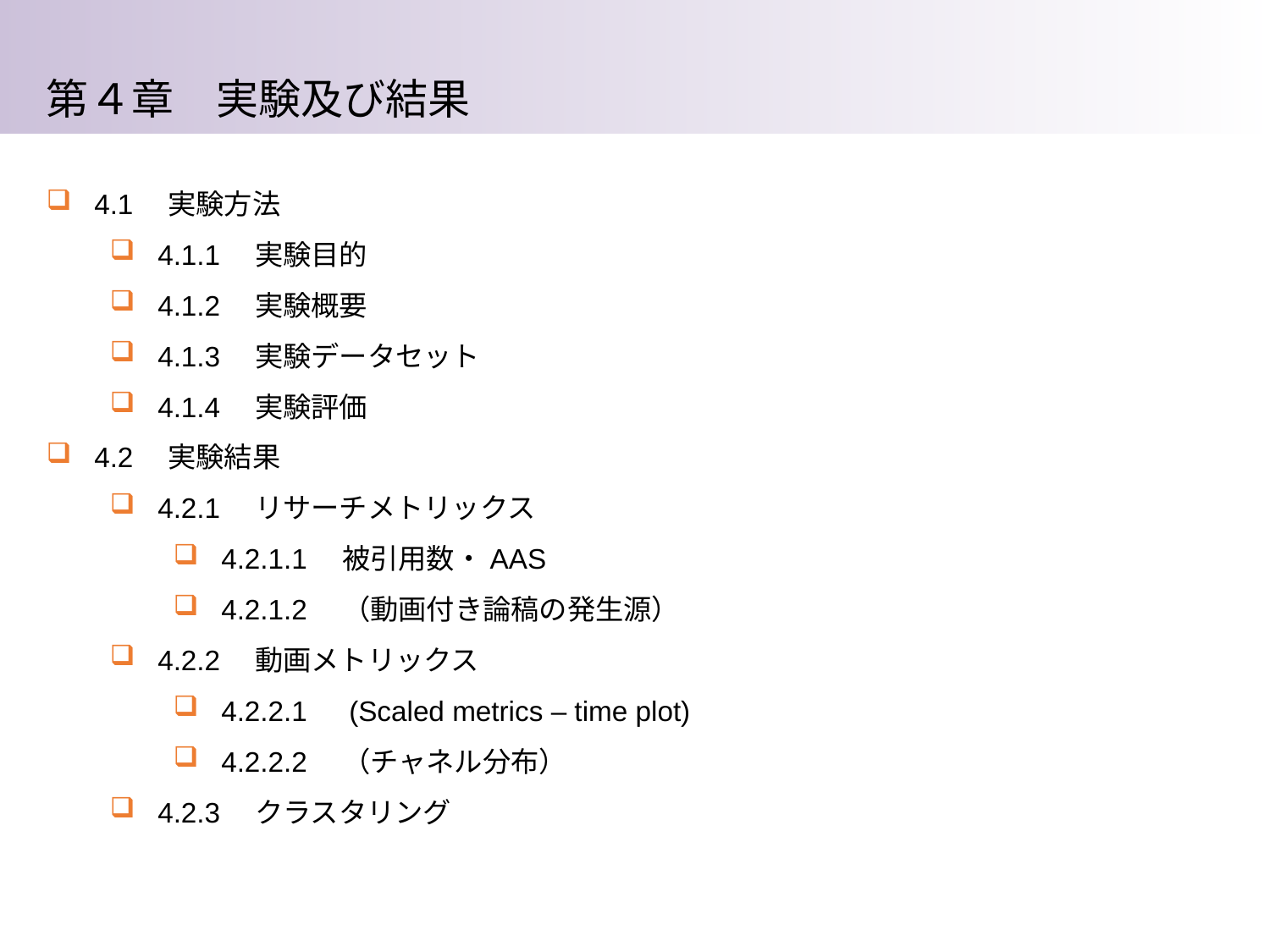

第４章　実験及び結果
4.1　実験方法
4.1.1　実験目的
4.1.2　実験概要
4.1.3　実験データセット
4.1.4　実験評価
4.2　実験結果
4.2.1　リサーチメトリックス
4.2.1.1　被引用数・AAS
4.2.1.2　（動画付き論稿の発生源）
4.2.2　動画メトリックス
4.2.2.1　(Scaled metrics – time plot)
4.2.2.2　（チャネル分布）
4.2.3　クラスタリング